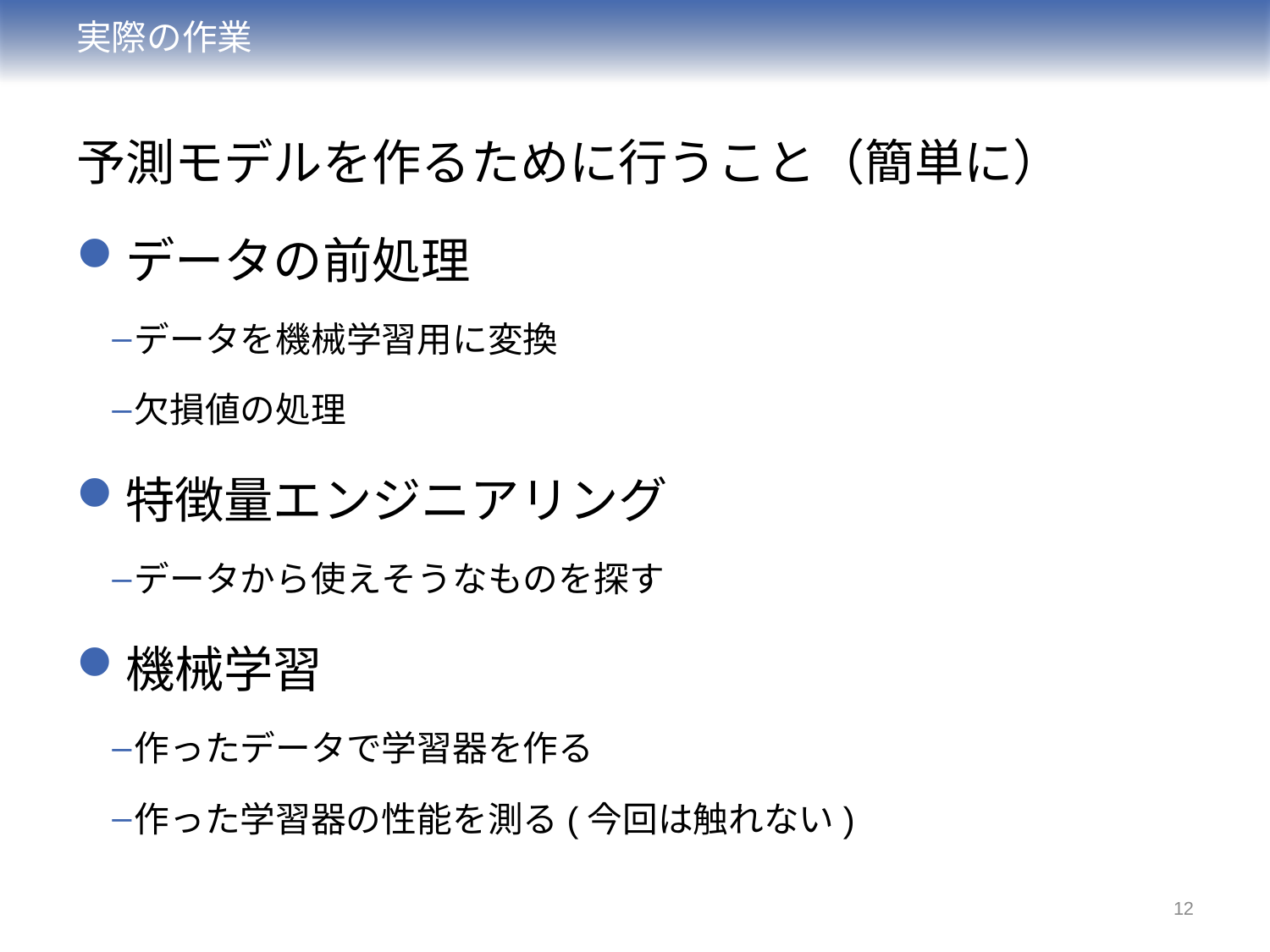

# 実際の作業
予測モデルを作るために行うこと（簡単に）
データの前処理
データを機械学習用に変換
欠損値の処理
特徴量エンジニアリング
データから使えそうなものを探す
機械学習
作ったデータで学習器を作る
作った学習器の性能を測る(今回は触れない)

12